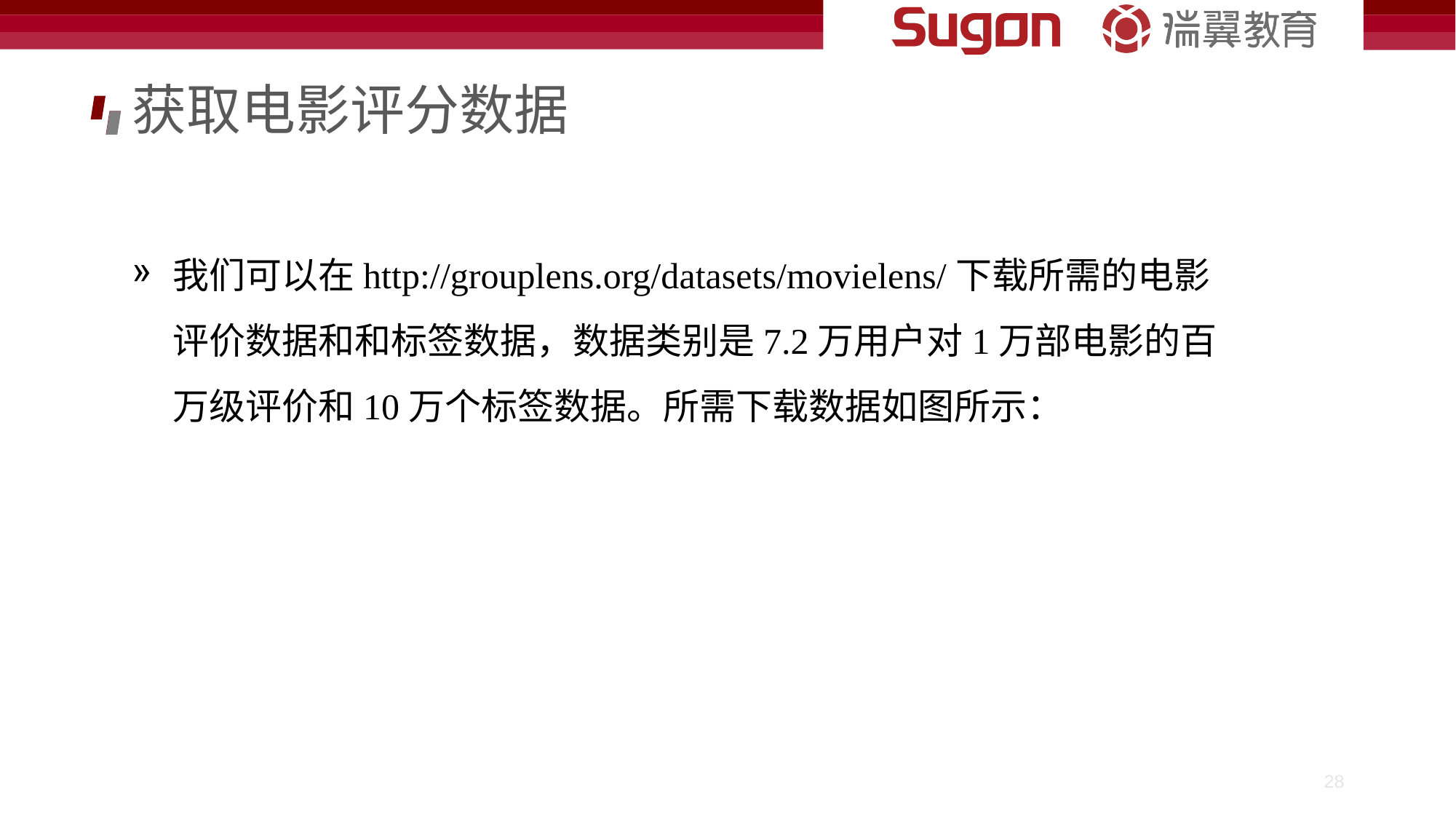

# 获取电影评分数据

我们可以在http://grouplens.org/datasets/movielens/下载所需的电影评价数据和和标签数据，数据类别是7.2万用户对1万部电影的百万级评价和10万个标签数据。所需下载数据如图所示：
28